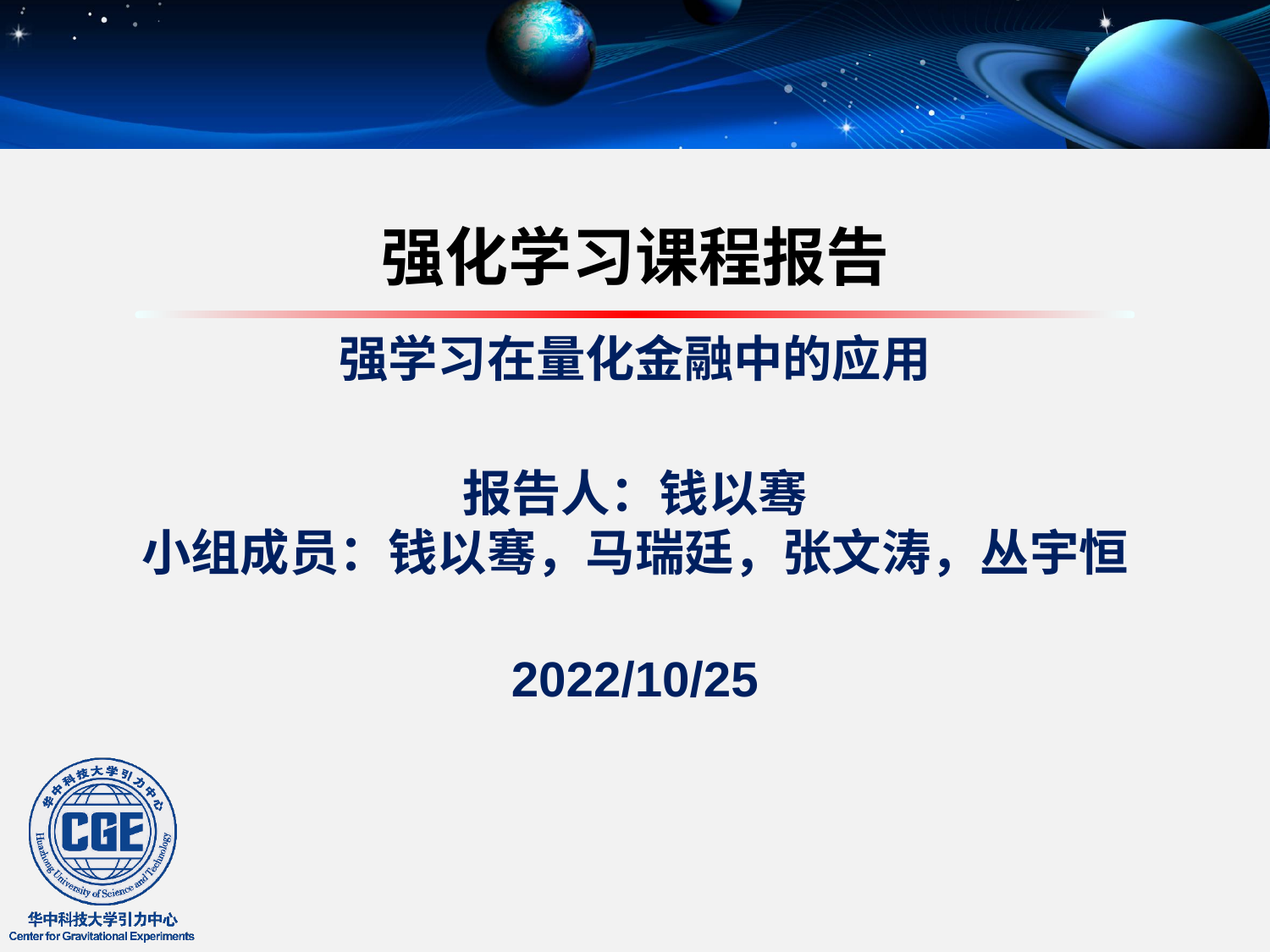

强化学习课程报告
强学习在量化金融中的应用
报告人：钱以骞
小组成员：钱以骞，马瑞廷，张文涛，丛宇恒
2022/10/25